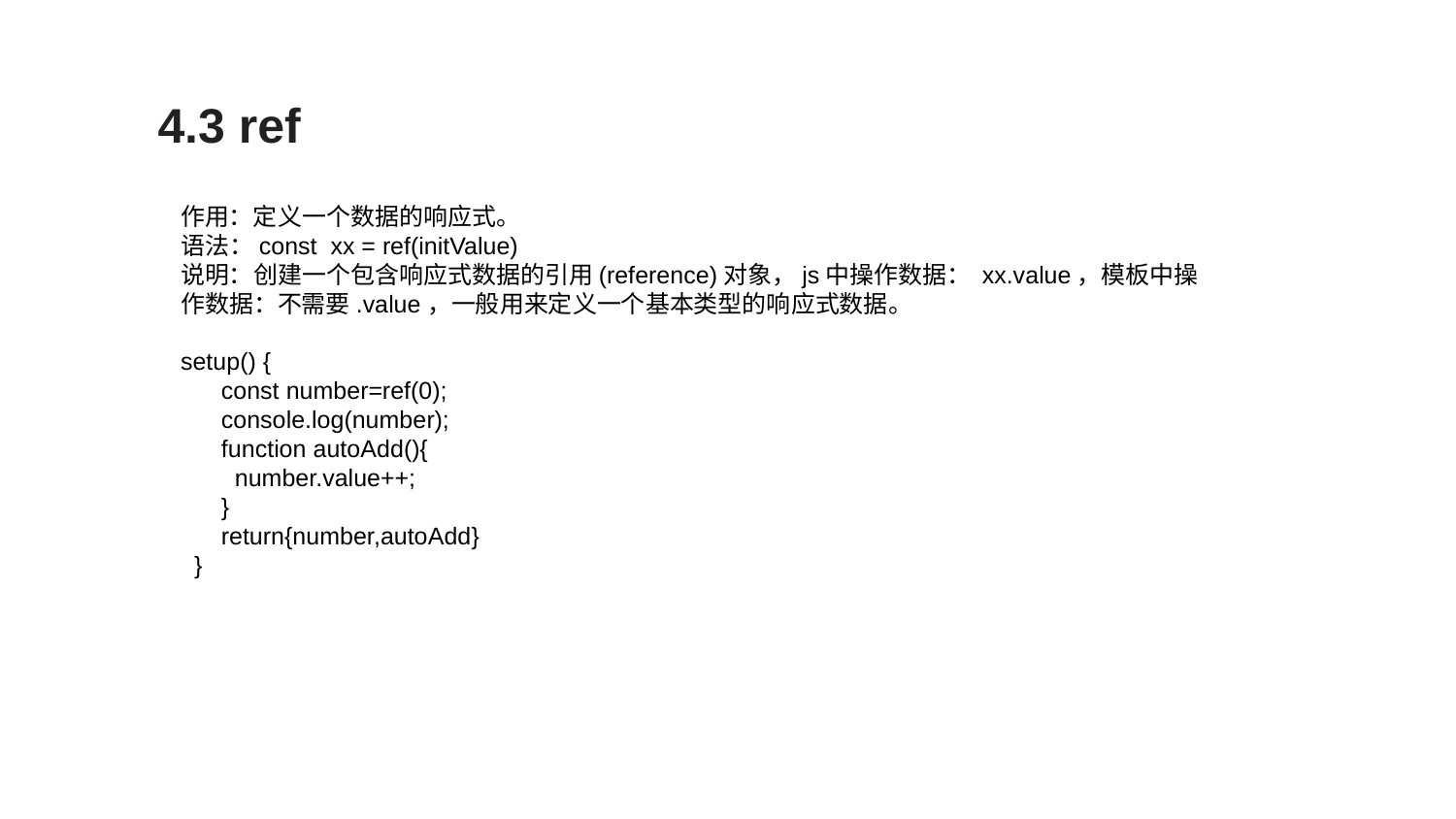

4.3 ref
作用：定义一个数据的响应式。
语法：const  xx = ref(initValue)
说明：创建一个包含响应式数据的引用(reference)对象，js中操作数据： xx.value，模板中操作数据：不需要.value，一般用来定义一个基本类型的响应式数据。

setup() {
      const number=ref(0);
      console.log(number);
      function autoAdd(){
        number.value++;
      }
      return{number,autoAdd}
  }